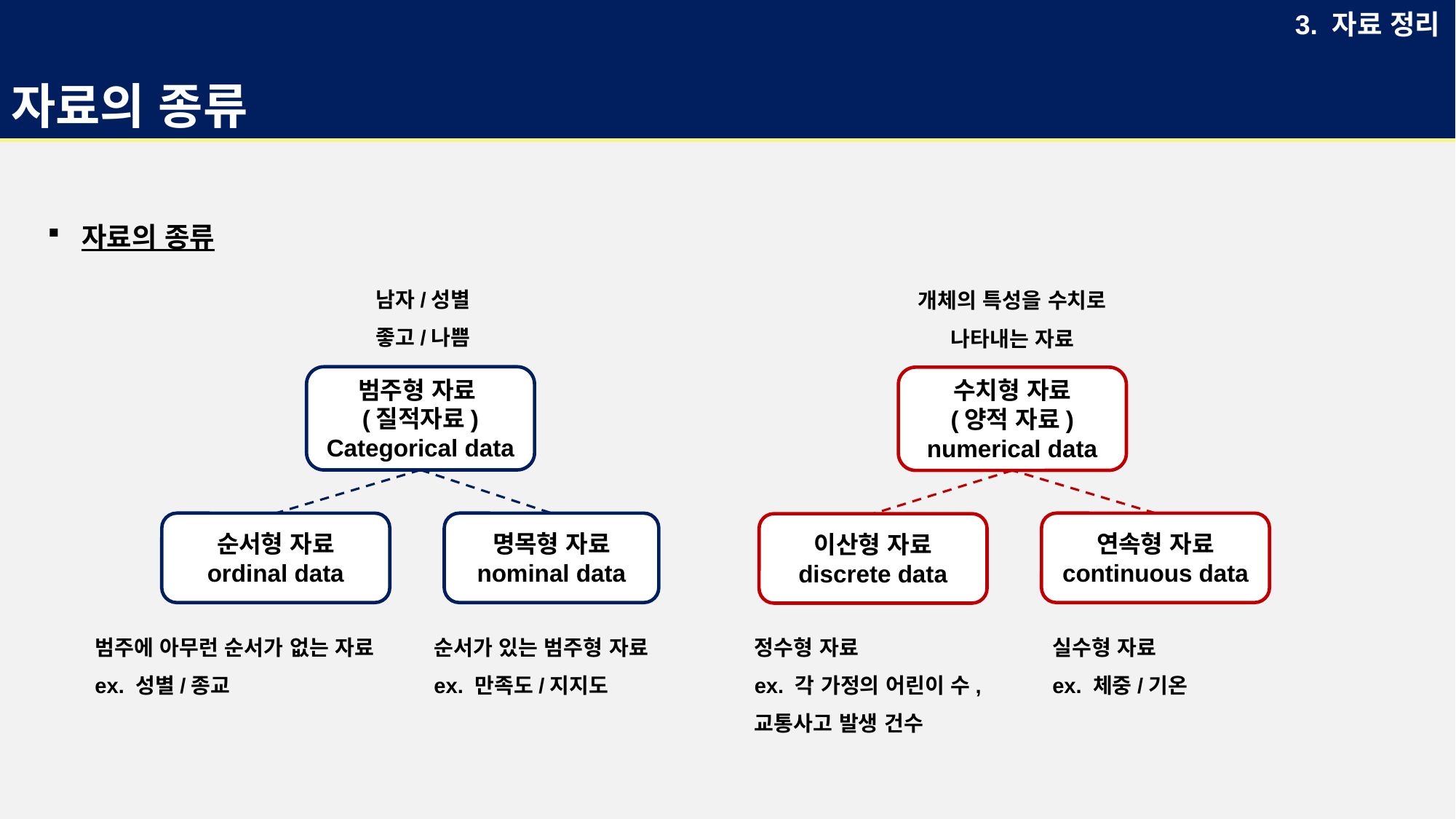

# 자료의 종류
3. 자료 정리
자료의 종류
남자/성별
좋고/나쁨
개체의 특성을 수치로 나타내는 자료
범주형 자료
(질적자료)
Categorical data
수치형 자료
(양적 자료)
numerical data
순서형 자료
ordinal data
명목형 자료
nominal data
연속형 자료
continuous data
이산형 자료
discrete data
범주에 아무런 순서가 없는 자료
ex. 성별/종교
순서가 있는 범주형 자료
ex. 만족도/지지도
정수형 자료
ex. 각 가정의 어린이 수,
교통사고 발생 건수
실수형 자료
ex. 체중/기온